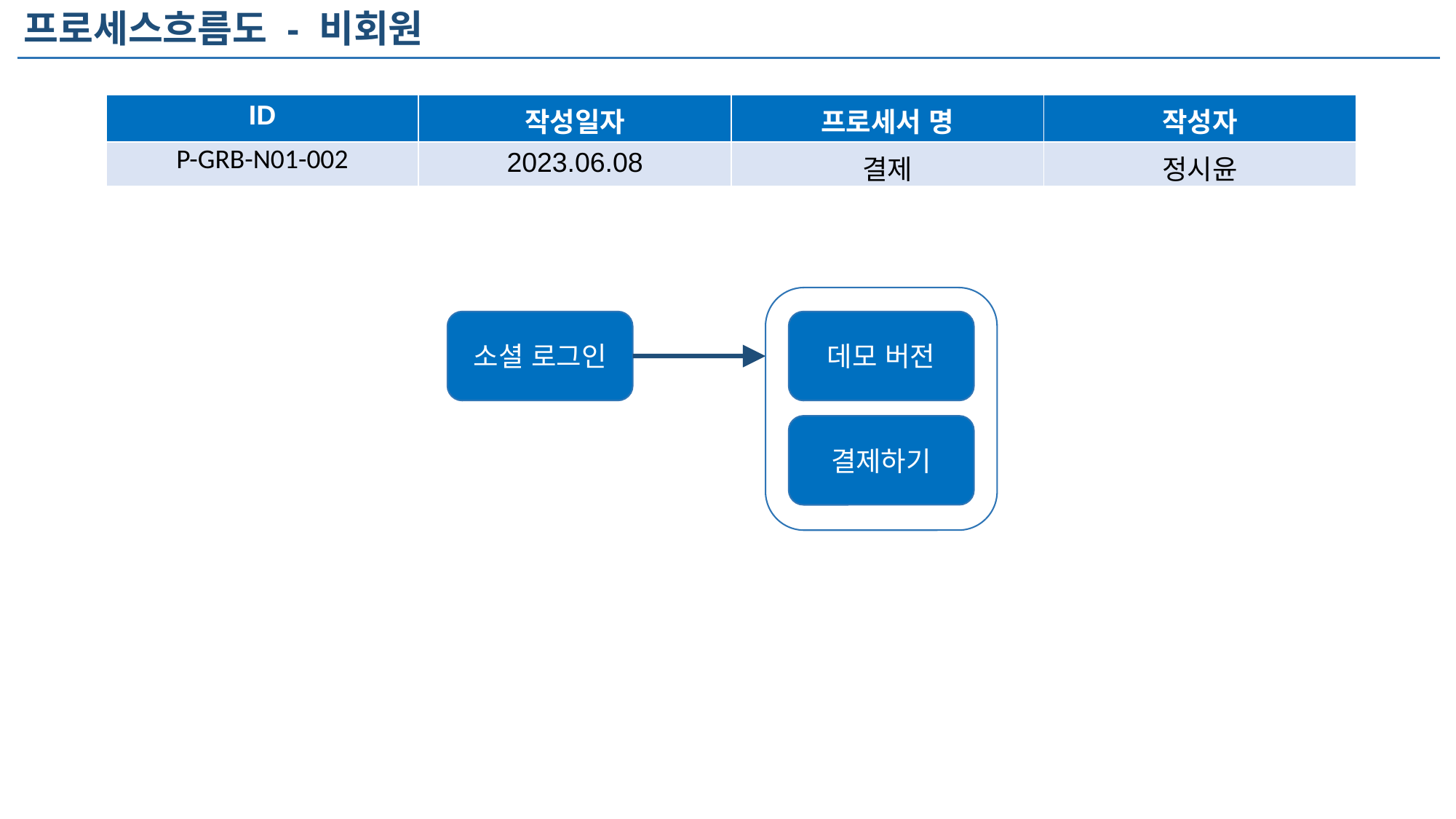

프로세스흐름도 - 비회원
| ID | 작성일자 | 프로세서 명 | 작성자 |
| --- | --- | --- | --- |
| P-GRB-N01-002 | 2023.06.08 | 결제 | 정시윤 |

소셜 로그인
데모 버전
결제하기